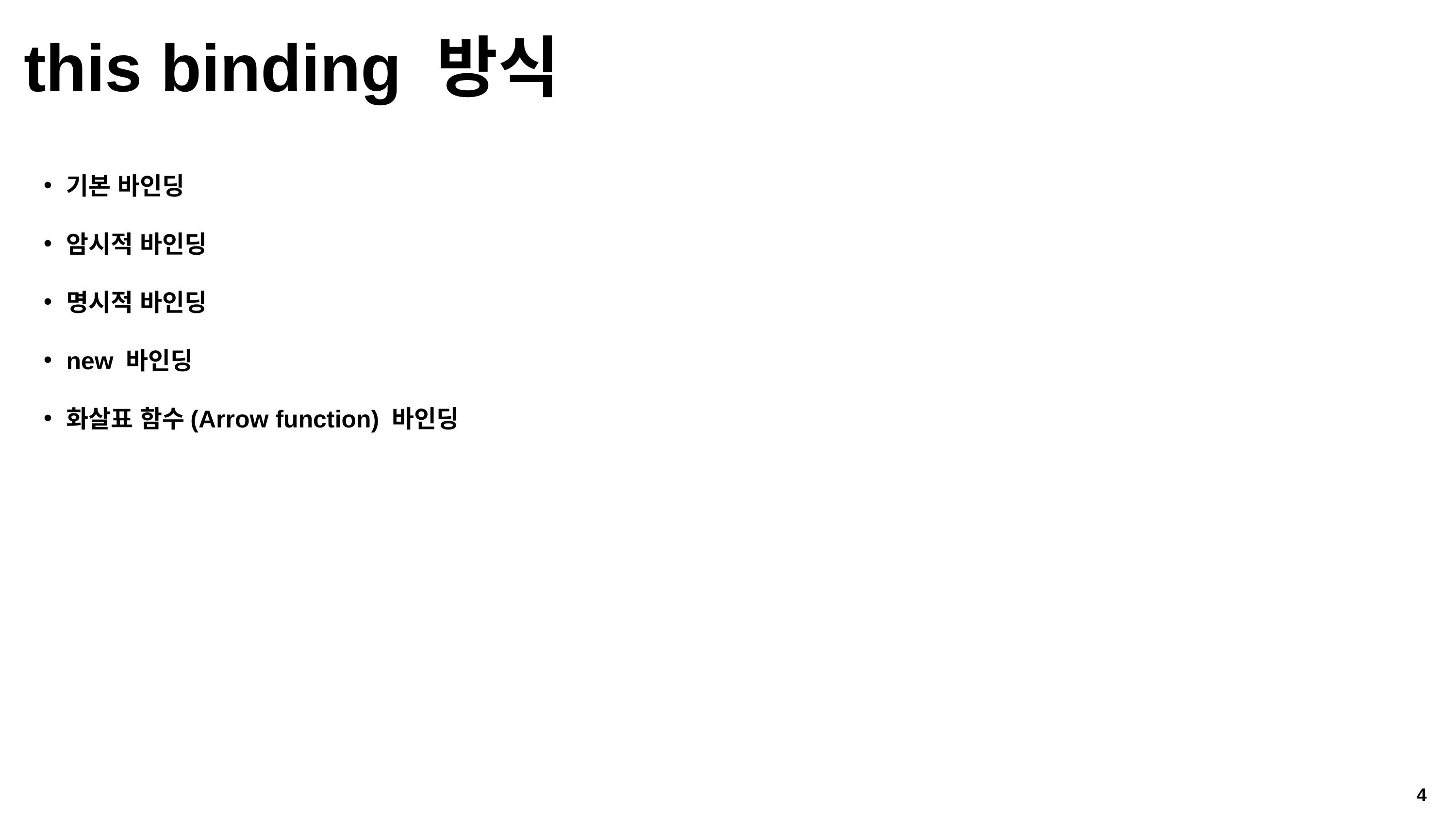

this binding 방식
기본 바인딩

암시적 바인딩

명시적 바인딩

new 바인딩

화살표 함수(Arrow function) 바인딩

4